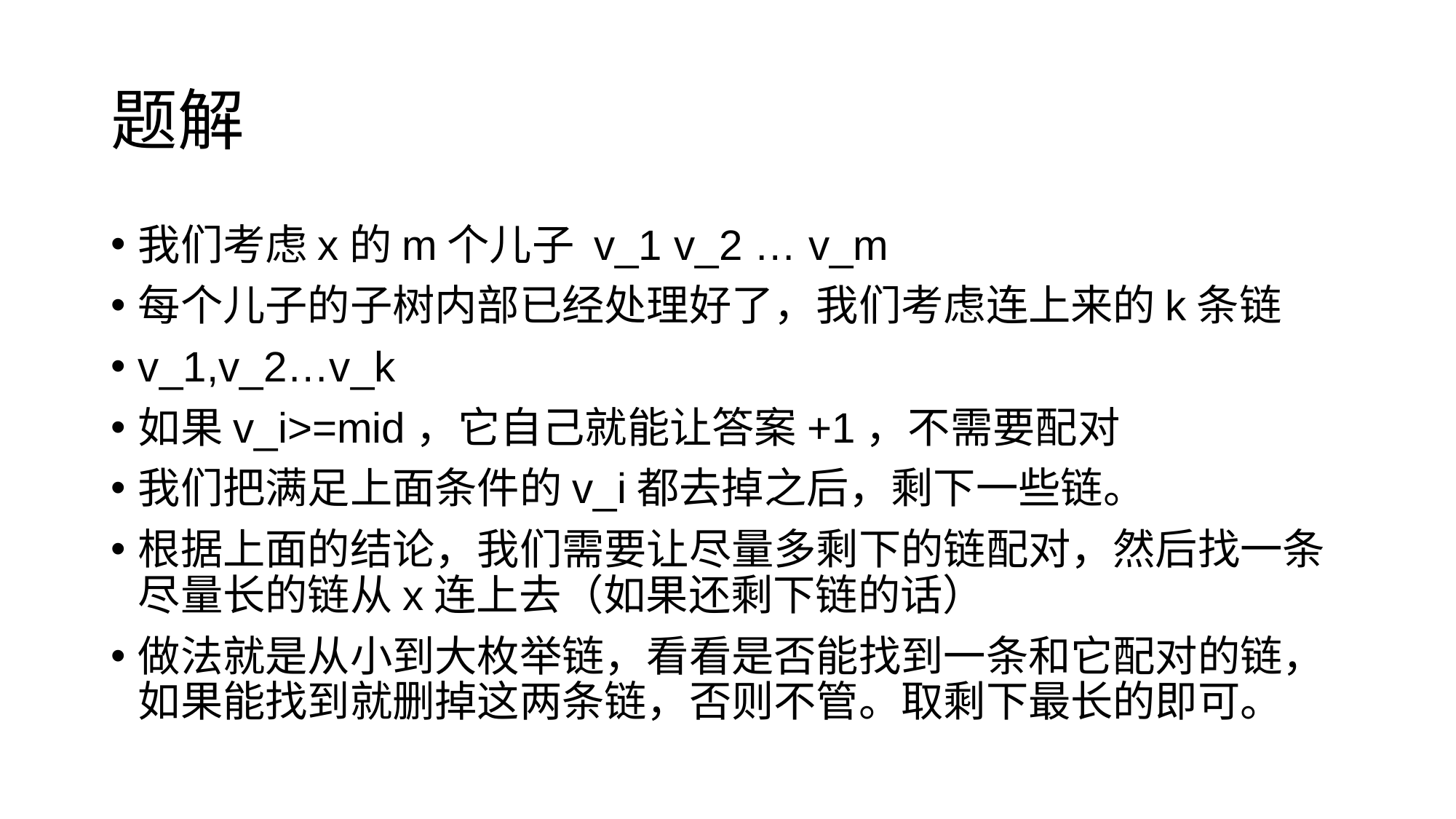

# 题解
我们考虑x的m个儿子 v_1 v_2 … v_m
每个儿子的子树内部已经处理好了，我们考虑连上来的k条链
v_1,v_2…v_k
如果v_i>=mid，它自己就能让答案+1，不需要配对
我们把满足上面条件的v_i都去掉之后，剩下一些链。
根据上面的结论，我们需要让尽量多剩下的链配对，然后找一条尽量长的链从x连上去（如果还剩下链的话）
做法就是从小到大枚举链，看看是否能找到一条和它配对的链，如果能找到就删掉这两条链，否则不管。取剩下最长的即可。